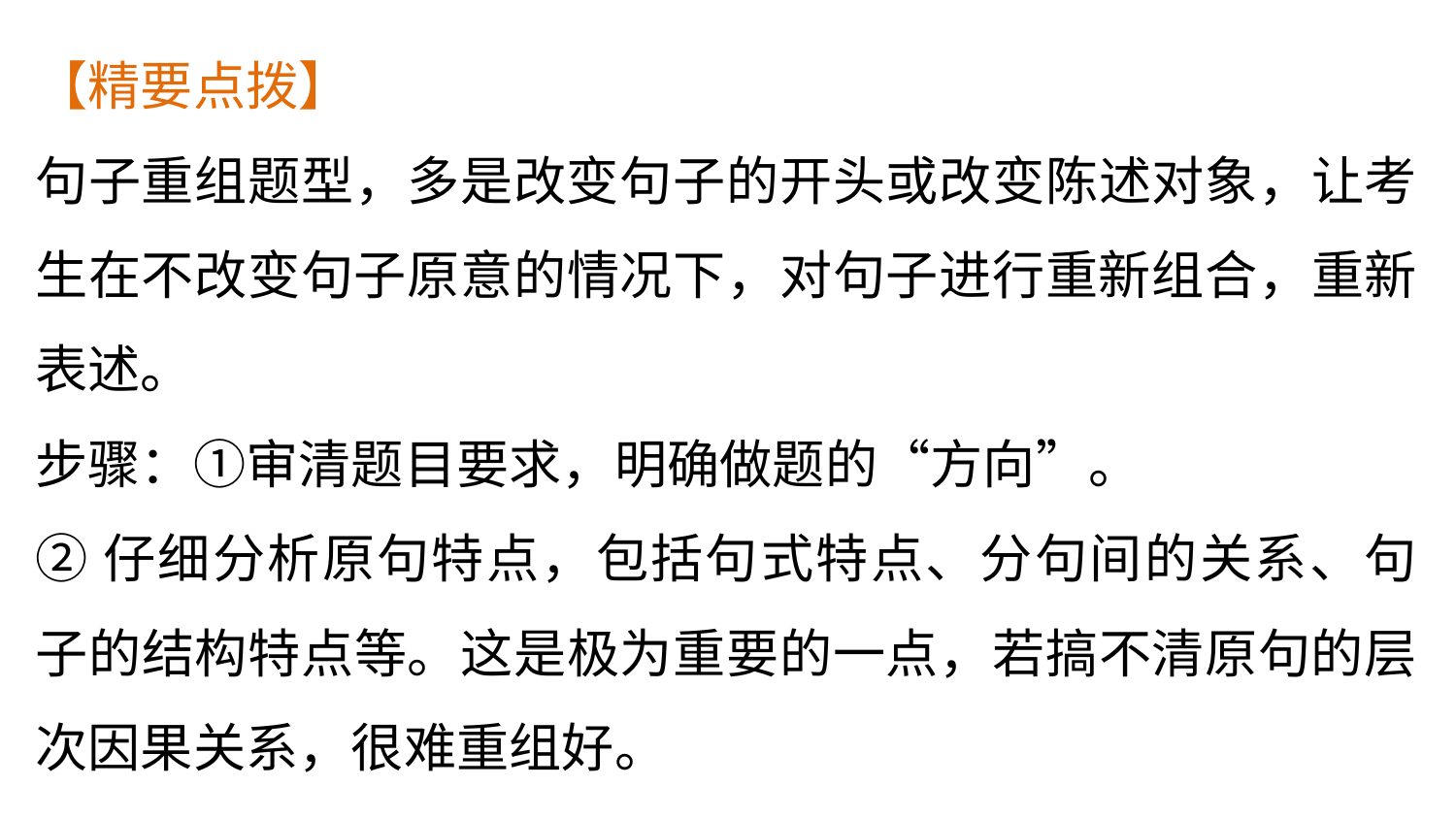

【精要点拨】
句子重组题型，多是改变句子的开头或改变陈述对象，让考生在不改变句子原意的情况下，对句子进行重新组合，重新表述。
步骤：①审清题目要求，明确做题的“方向”。
②仔细分析原句特点，包括句式特点、分句间的关系、句子的结构特点等。这是极为重要的一点，若搞不清原句的层次因果关系，很难重组好。